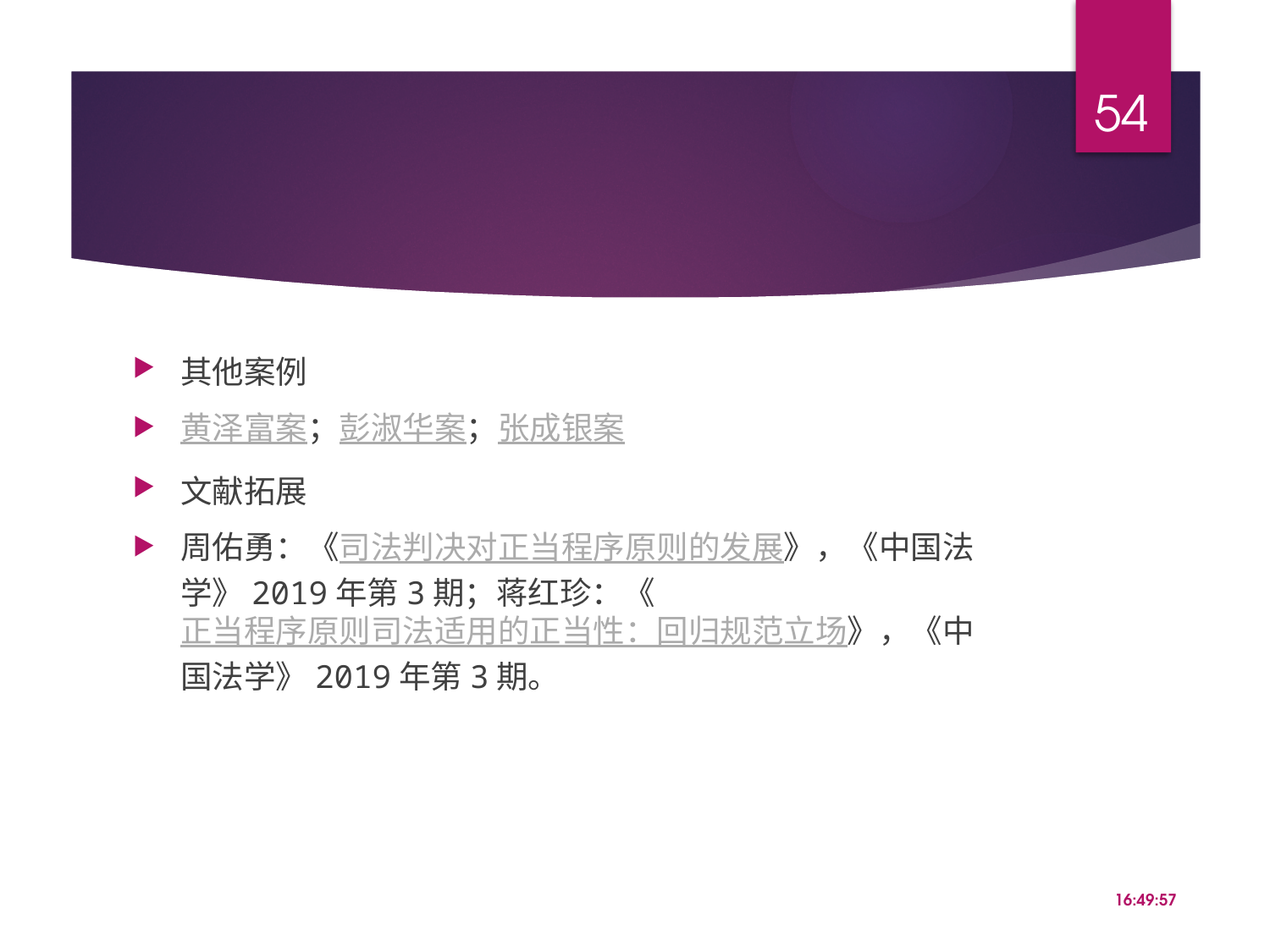

54
#
其他案例
黄泽富案；彭淑华案；张成银案
文献拓展
周佑勇：《司法判决对正当程序原则的发展》，《中国法学》2019年第3期；蒋红珍：《正当程序原则司法适用的正当性：回归规范立场》，《中国法学》2019年第3期。

16:49:57